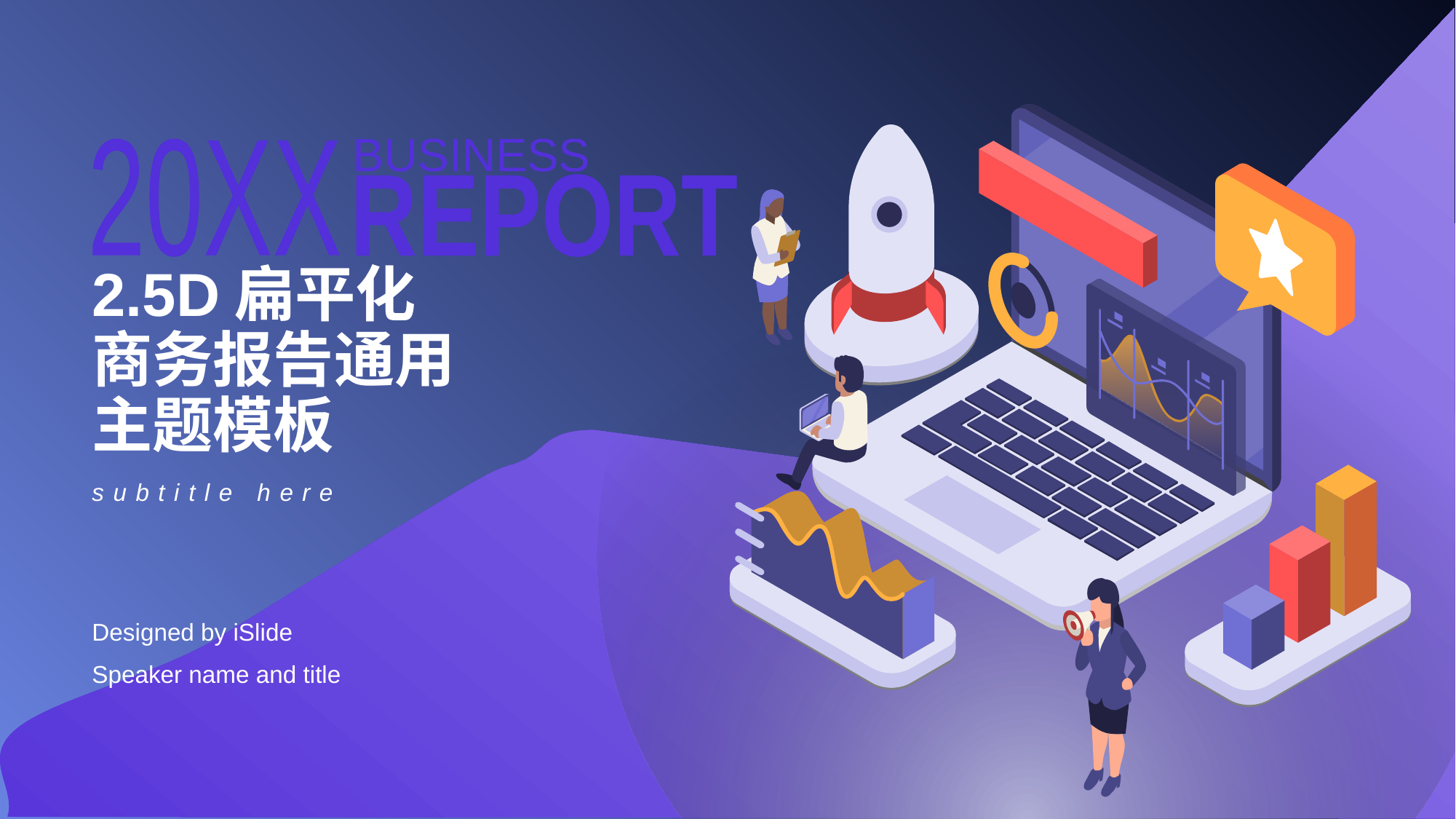

BUSINESS
REPORT
20XX
# 2.5D扁平化 商务报告通用 主题模板
subtitle here
Designed by iSlide
Speaker name and title